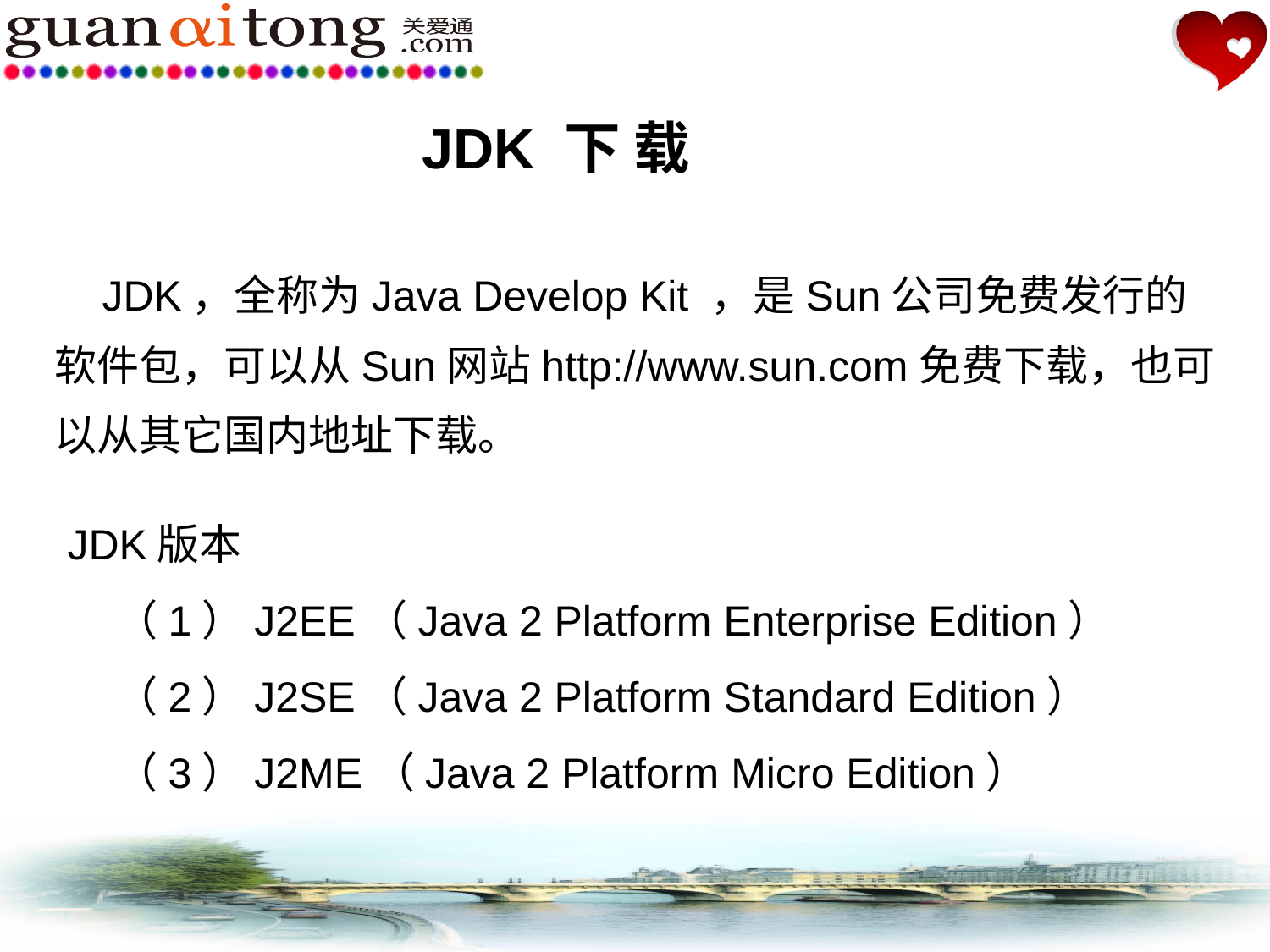

JDK 下 载
    JDK，全称为Java Develop Kit ，是Sun公司免费发行的软件包，可以从Sun网站http://www.sun.com免费下载，也可以从其它国内地址下载。
JDK版本
    （1）J2EE（Java 2 Platform Enterprise Edition）
    （2）J2SE（Java 2 Platform Standard Edition）
    （3）J2ME（Java 2 Platform Micro Edition）